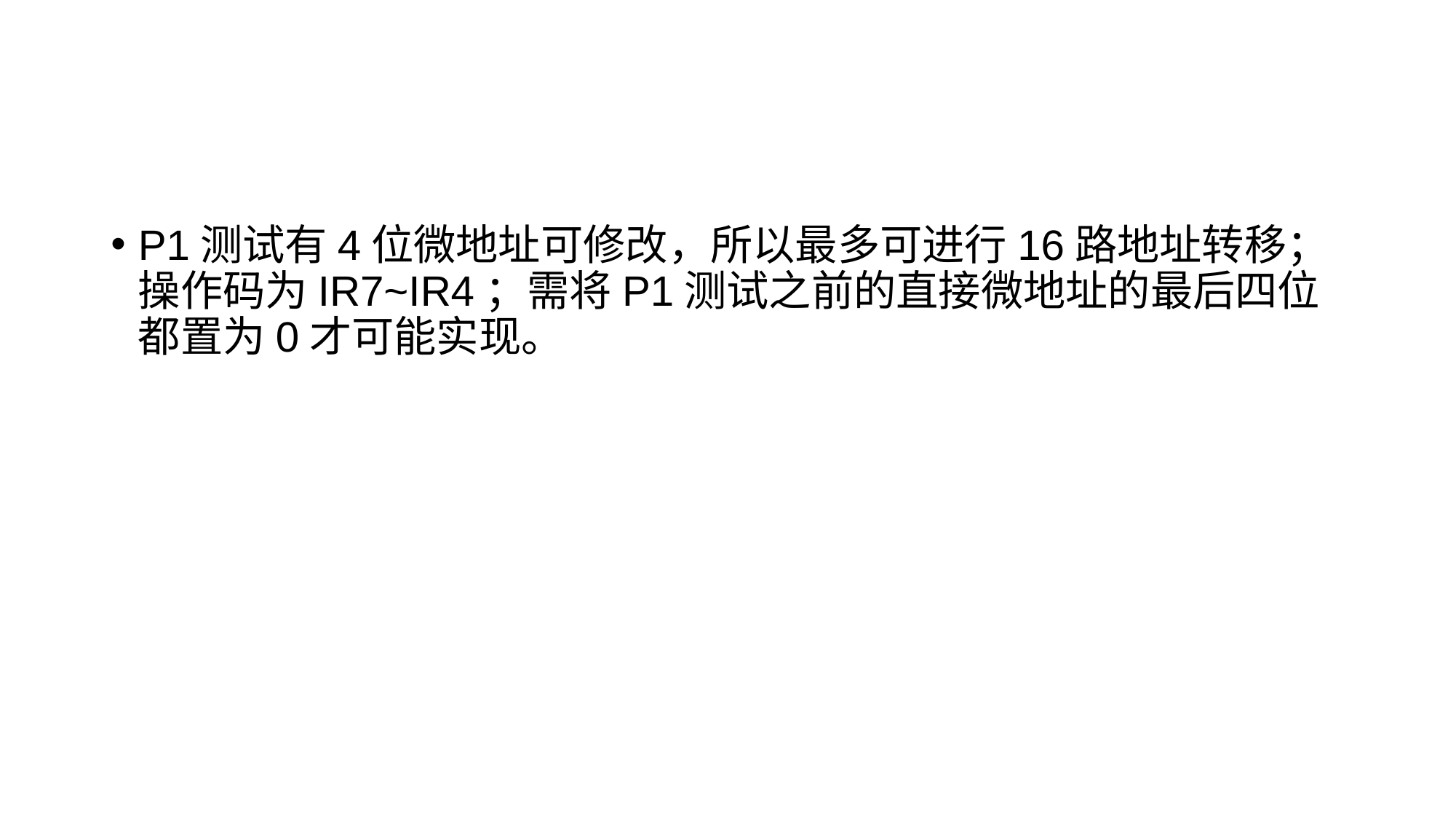

#
P1测试有4位微地址可修改，所以最多可进行16路地址转移；操作码为IR7~IR4；需将P1测试之前的直接微地址的最后四位都置为0才可能实现。